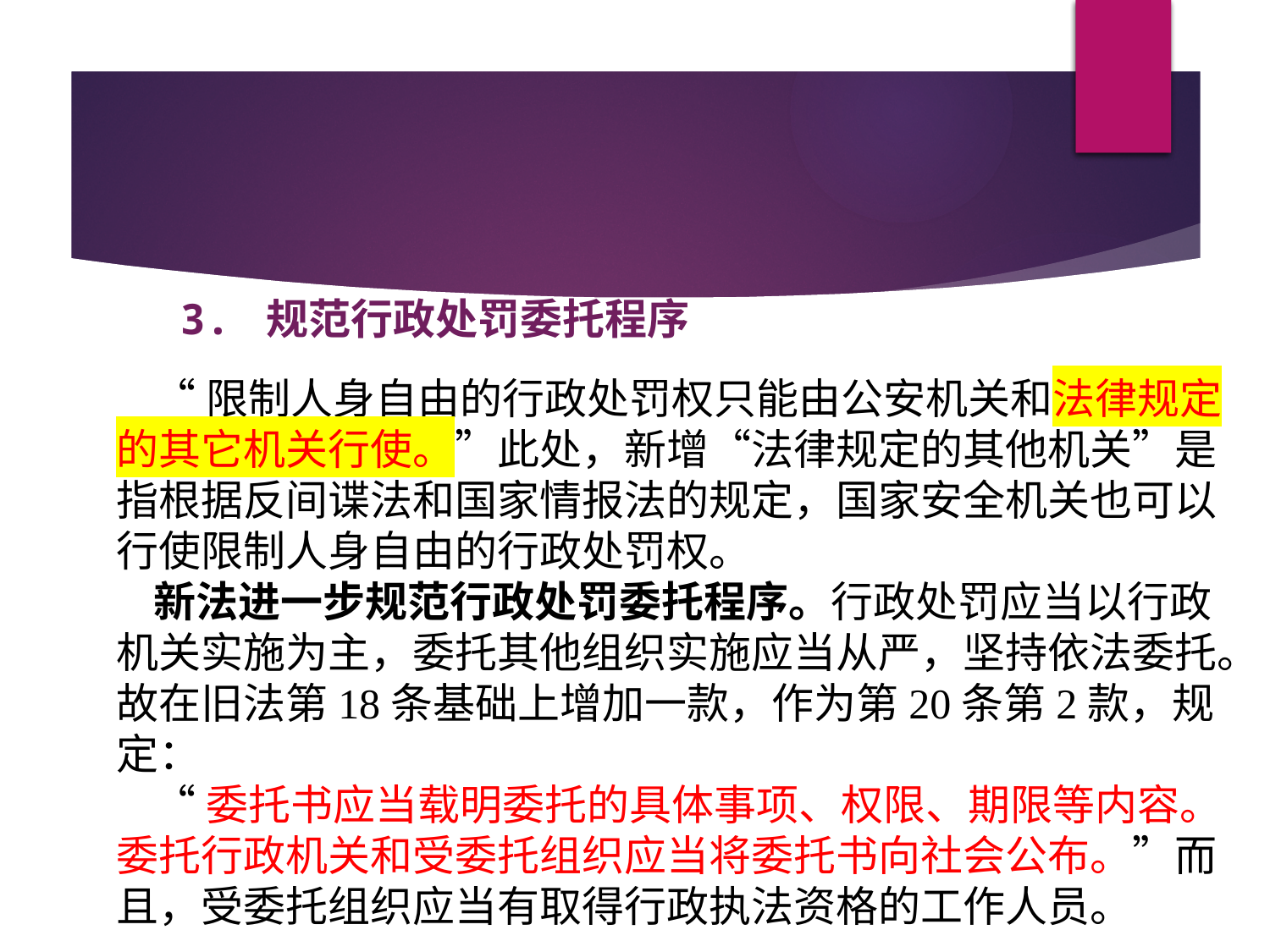

3. 规范行政处罚委托程序
“限制人身自由的行政处罚权只能由公安机关和法律规定的其它机关行使。”此处，新增“法律规定的其他机关”是指根据反间谍法和国家情报法的规定，国家安全机关也可以行使限制人身自由的行政处罚权。
新法进一步规范行政处罚委托程序。行政处罚应当以行政机关实施为主，委托其他组织实施应当从严，坚持依法委托。故在旧法第18条基础上增加一款，作为第20条第2款，规定：
“委托书应当载明委托的具体事项、权限、期限等内容。委托行政机关和受委托组织应当将委托书向社会公布。”而且，受委托组织应当有取得行政执法资格的工作人员。